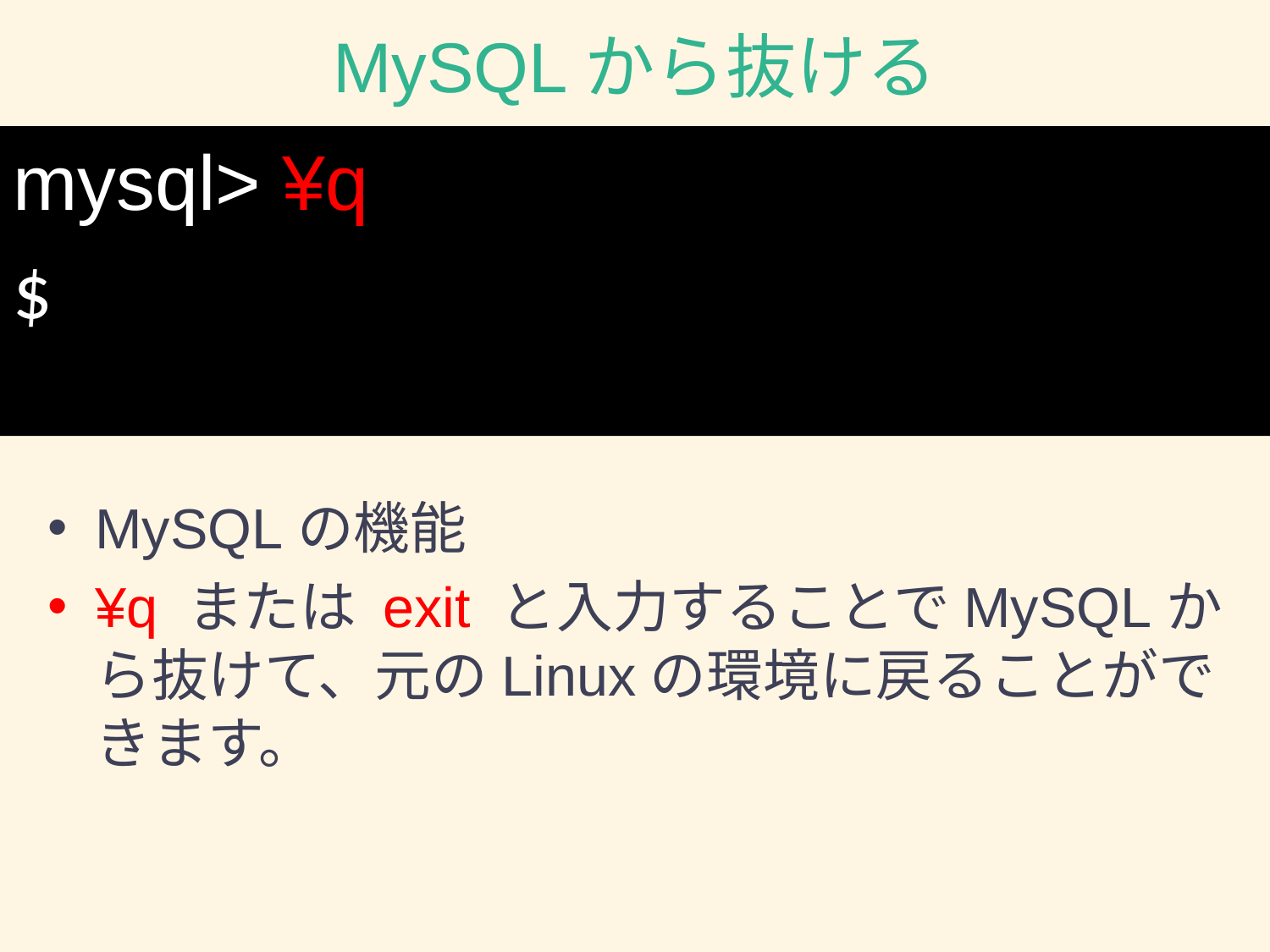

# MySQLから抜ける
mysql> ¥q
$
MySQLの機能
¥q または exit と入力することでMySQLから抜けて、元のLinuxの環境に戻ることができます。